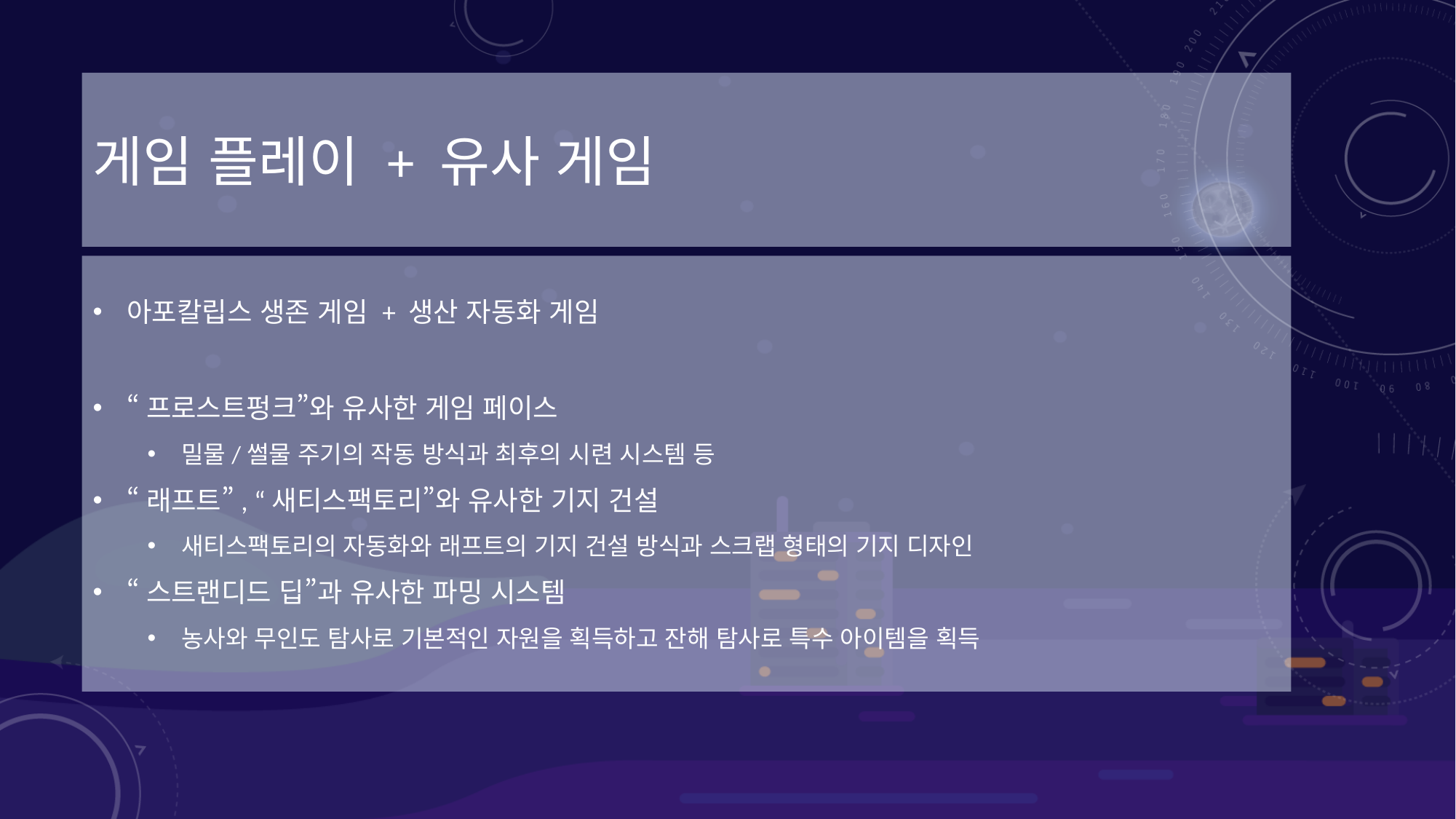

# 게임 플레이 + 유사 게임
아포칼립스 생존 게임 + 생산 자동화 게임

“프로스트펑크”와 유사한 게임 페이스
밀물/썰물 주기의 작동 방식과 최후의 시련 시스템 등
“래프트”, “새티스팩토리”와 유사한 기지 건설
새티스팩토리의 자동화와 래프트의 기지 건설 방식과 스크랩 형태의 기지 디자인
“스트랜디드 딥”과 유사한 파밍 시스템
농사와 무인도 탐사로 기본적인 자원을 획득하고 잔해 탐사로 특수 아이템을 획득